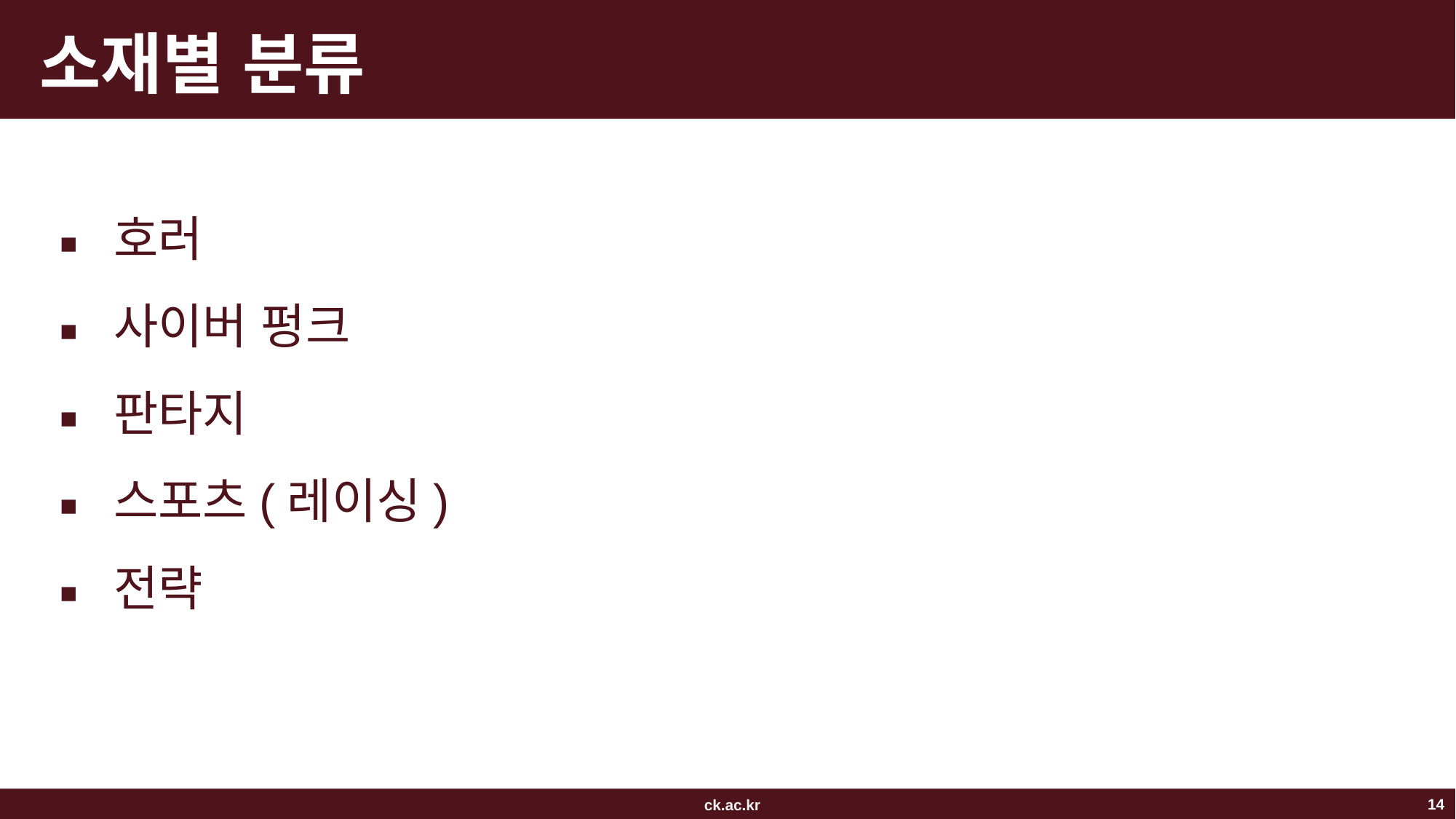

# 소재별 분류
호러
사이버 펑크
판타지
스포츠(레이싱)
전략

14
ck.ac.kr